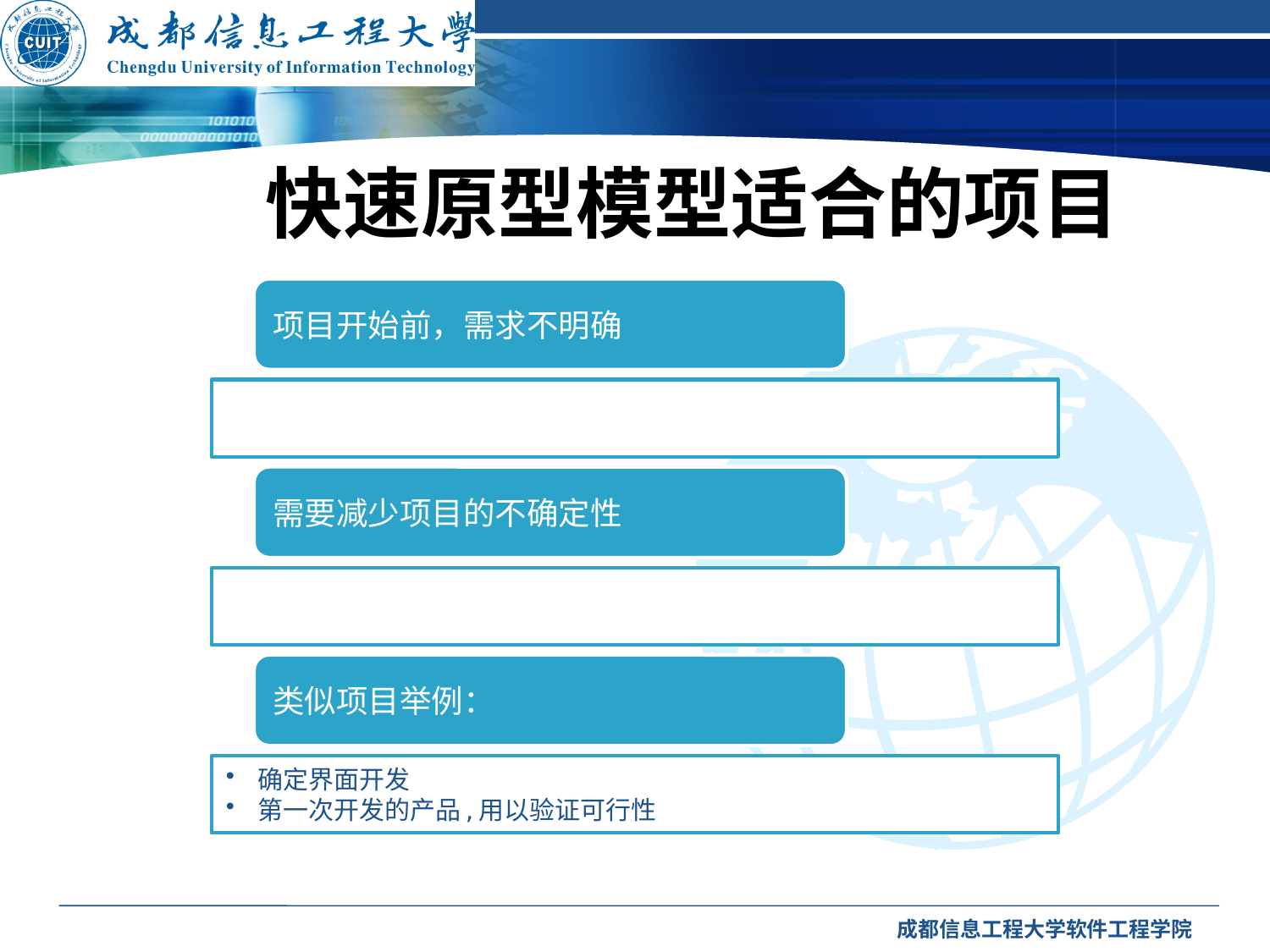

快速原型模型适合的项目
项目开始前，需求不明确
需要减少项目的不确定性
确定界面开发
第一次开发的产品,用以验证可行性
类似项目举例：